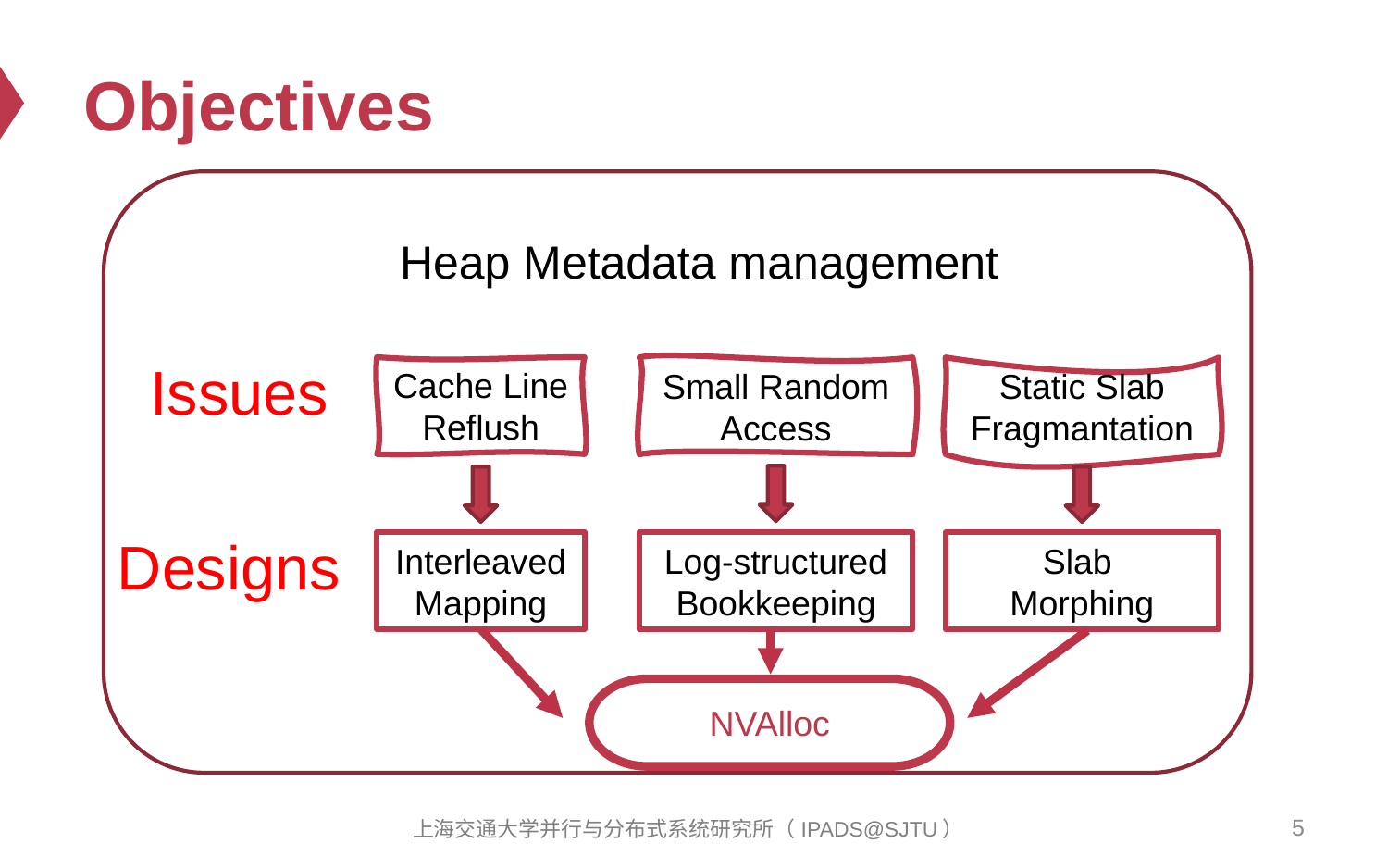

# Objectives

Heap Metadata management
Issues
Cache Line Reflush
Small Random Access
Static Slab Fragmantation

Designs
Interleaved Mapping
Log-structured Bookkeeping
Slab
Morphing
NVAlloc
5
上海交通大学并行与分布式系统研究所（IPADS@SJTU）